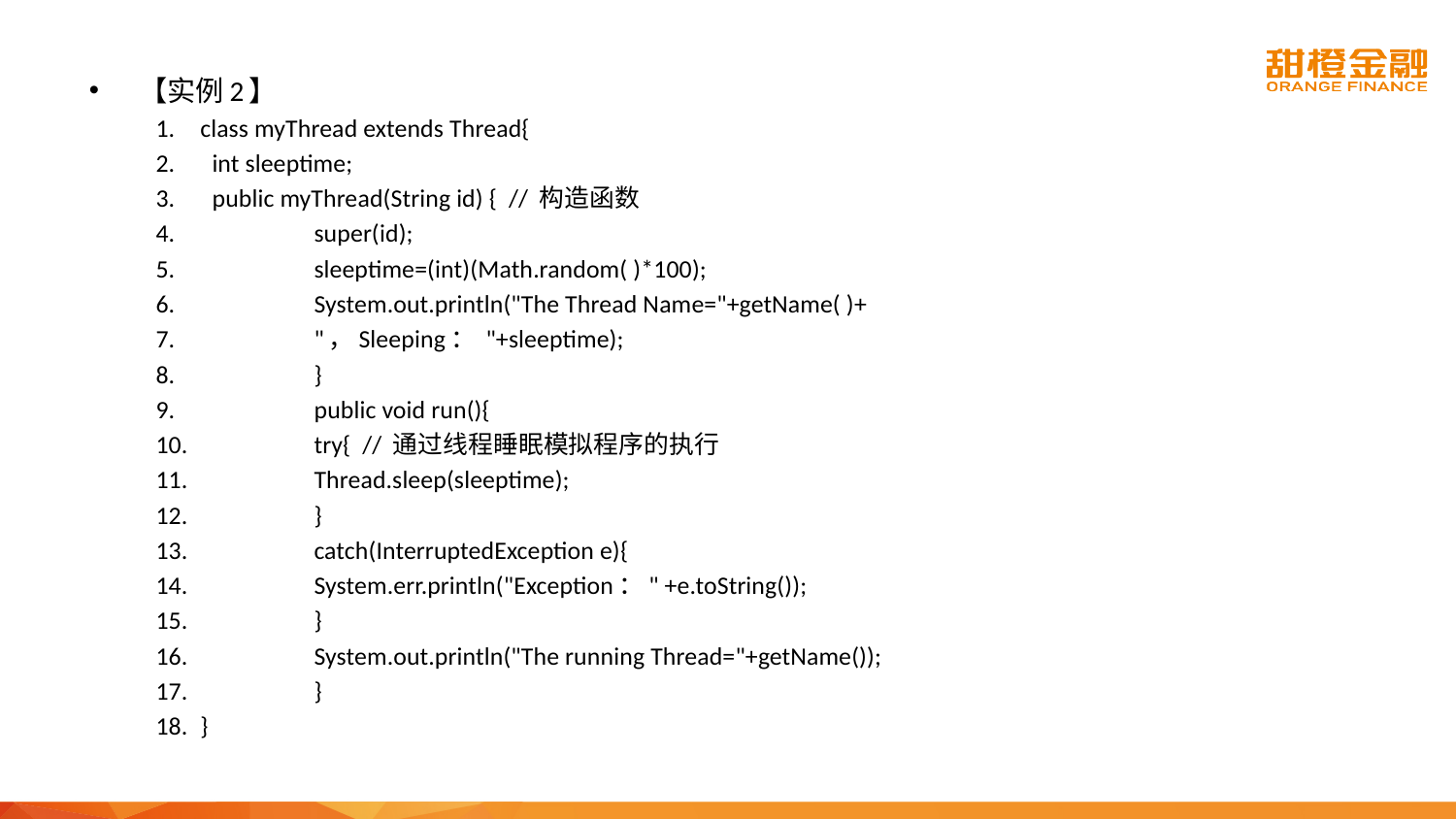

【实例2】
class myThread extends Thread{
  int sleeptime;
  public myThread(String id) {  // 构造函数
		super(id);
		sleeptime=(int)(Math.random( )*100);
		System.out.println("The Thread Name="+getName( )+
			"，Sleeping： "+sleeptime);
	}
	public void run(){
		try{  // 通过线程睡眠模拟程序的执行
			Thread.sleep(sleeptime);
		}
		catch(InterruptedException e){
			System.err.println("Exception：" +e.toString());
		}
		System.out.println("The running Thread="+getName());
	}
}